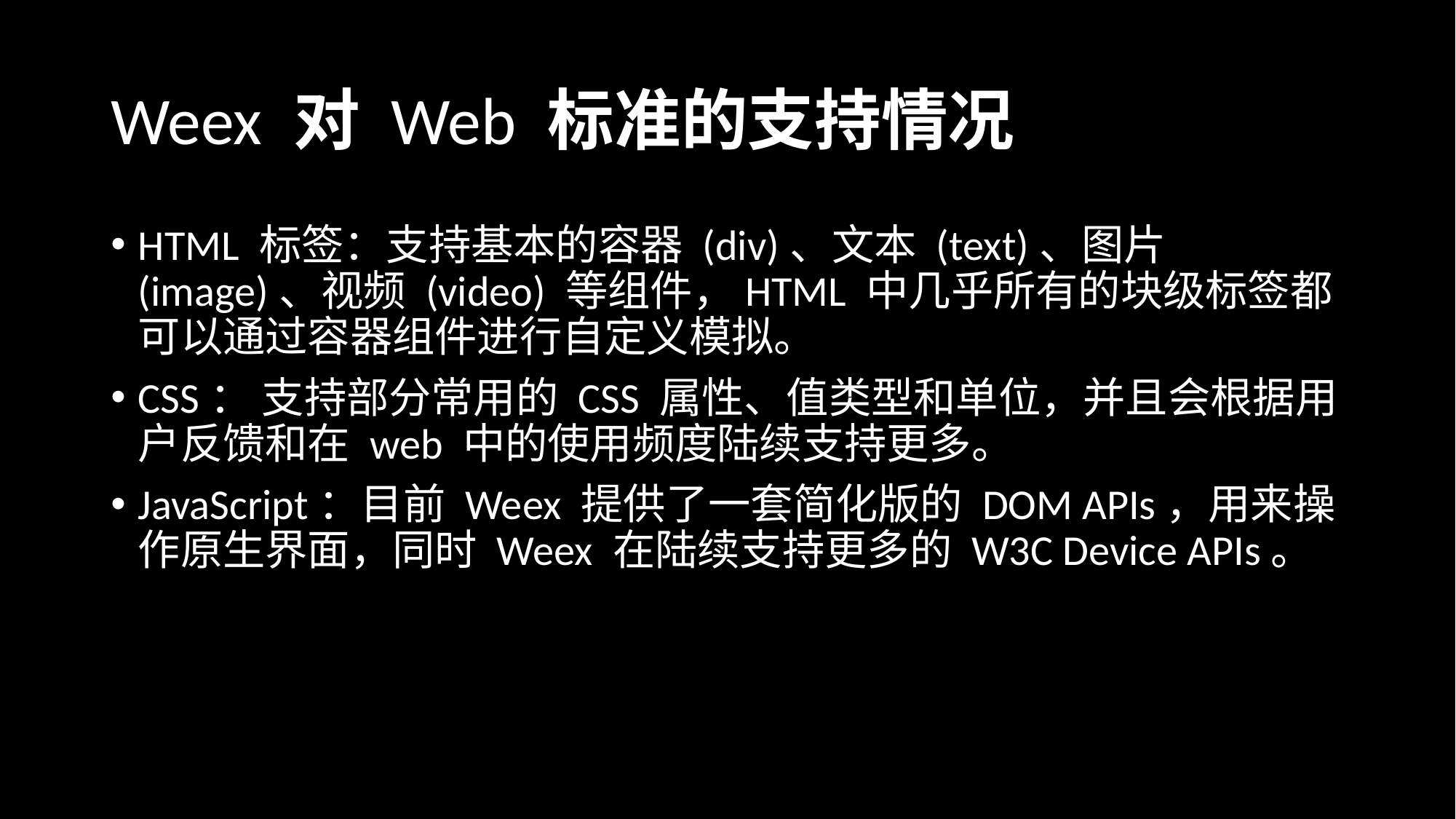

# Weex 对 Web 标准的支持情况
HTML 标签：支持基本的容器 (div)、文本 (text)、图片 (image)、视频 (video) 等组件，HTML 中几乎所有的块级标签都可以通过容器组件进行自定义模拟。
CSS： 支持部分常用的 CSS 属性、值类型和单位，并且会根据用户反馈和在 web 中的使用频度陆续支持更多。
JavaScript：目前 Weex 提供了一套简化版的 DOM APIs，用来操作原生界面，同时 Weex 在陆续支持更多的 W3C Device APIs。